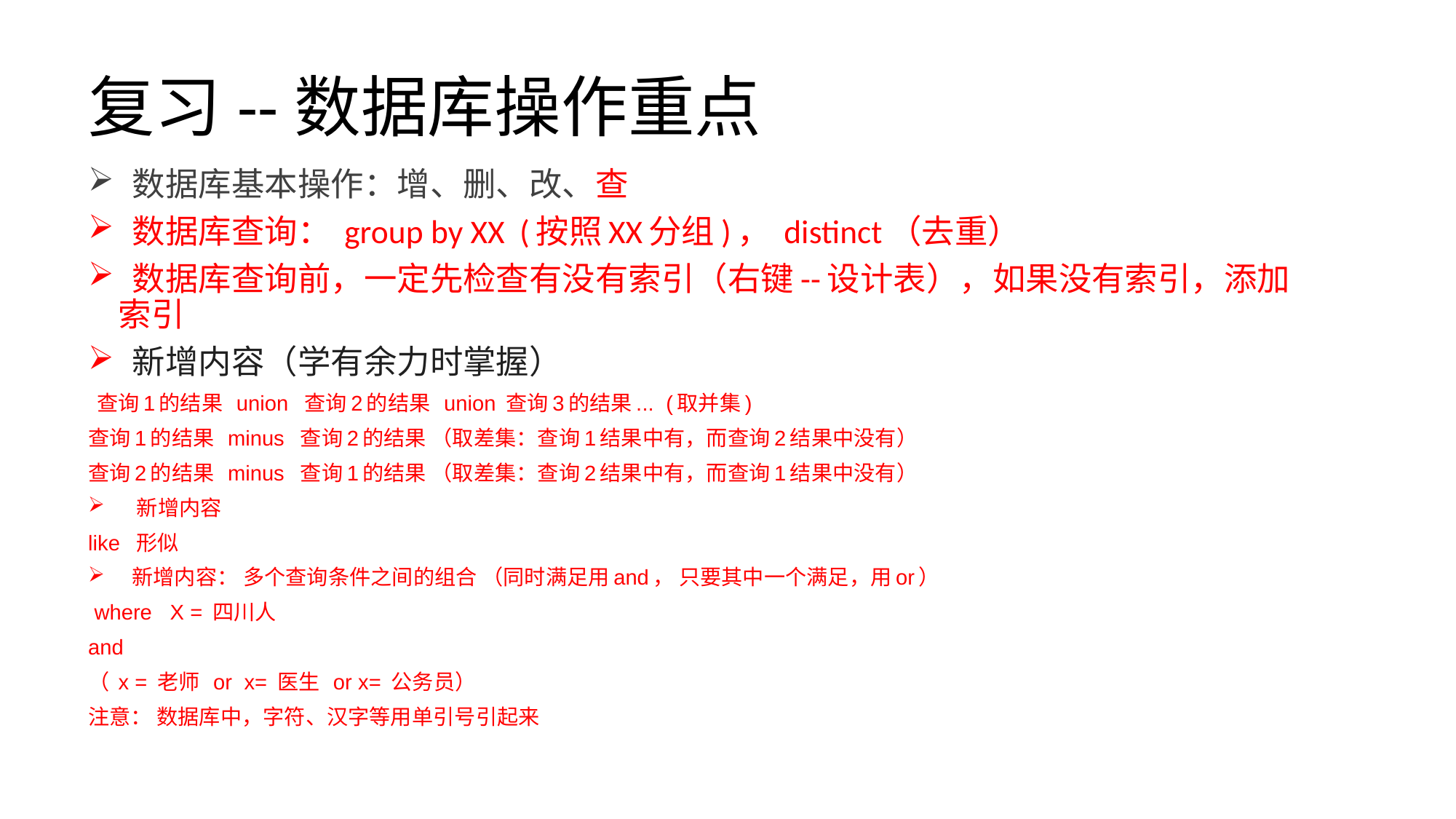

# 复习--数据库操作重点
 数据库基本操作：增、删、改、查
 数据库查询： group by XX  (按照XX分组)， distinct（去重）
 数据库查询前，一定先检查有没有索引（右键--设计表），如果没有索引，添加索引
 新增内容（学有余力时掌握）
 查询1的结果  union  查询2的结果  union 查询3的结果...  (取并集)
查询1的结果  minus  查询2的结果 （取差集：查询1结果中有，而查询2结果中没有）
查询2的结果  minus  查询1的结果 （取差集：查询2结果中有，而查询1结果中没有）
   新增内容
like  形似
  新增内容： 多个查询条件之间的组合 （同时满足用and， 只要其中一个满足，用or）
 where   X = 四川人
and
（ x = 老师  or  x= 医生  or x= 公务员）
注意： 数据库中，字符、汉字等用单引号引起来